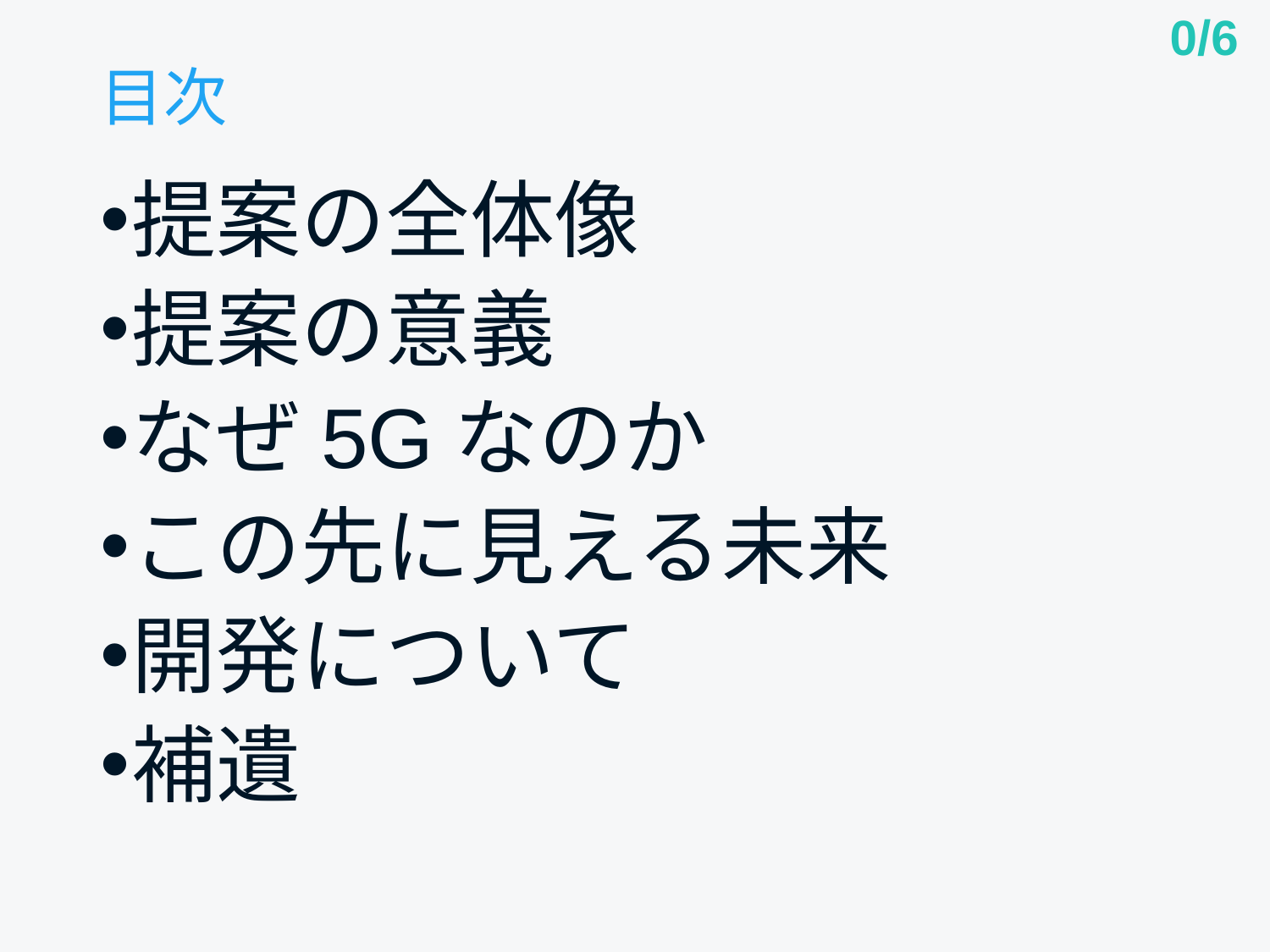

0/6
# 目次
提案の全体像
提案の意義
なぜ5Gなのか
この先に見える未来
開発について
補遺